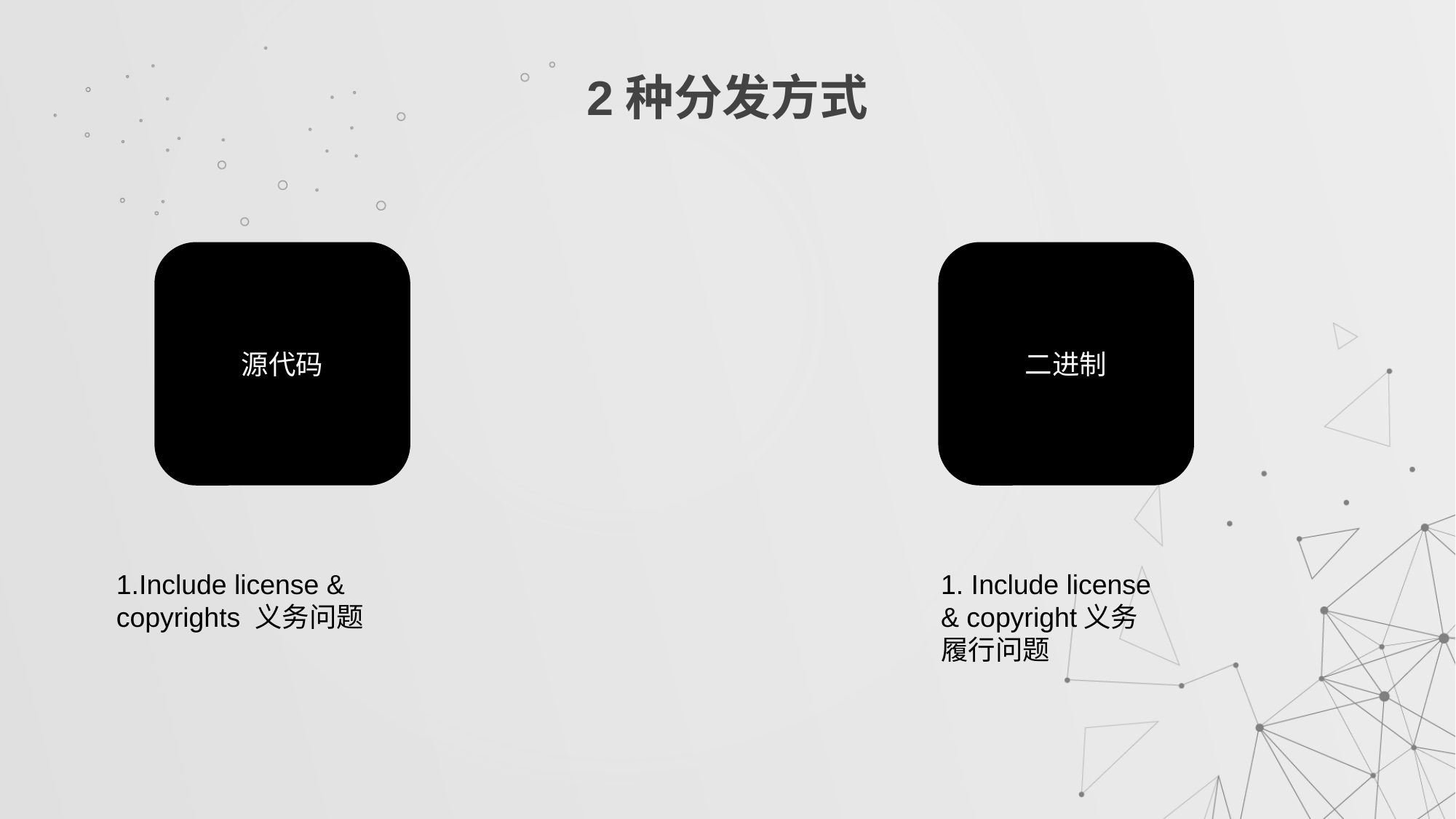

# 2种分发方式
源代码
二进制

1.Include license & copyrights 义务问题

1. Include license & copyright义务履行问题